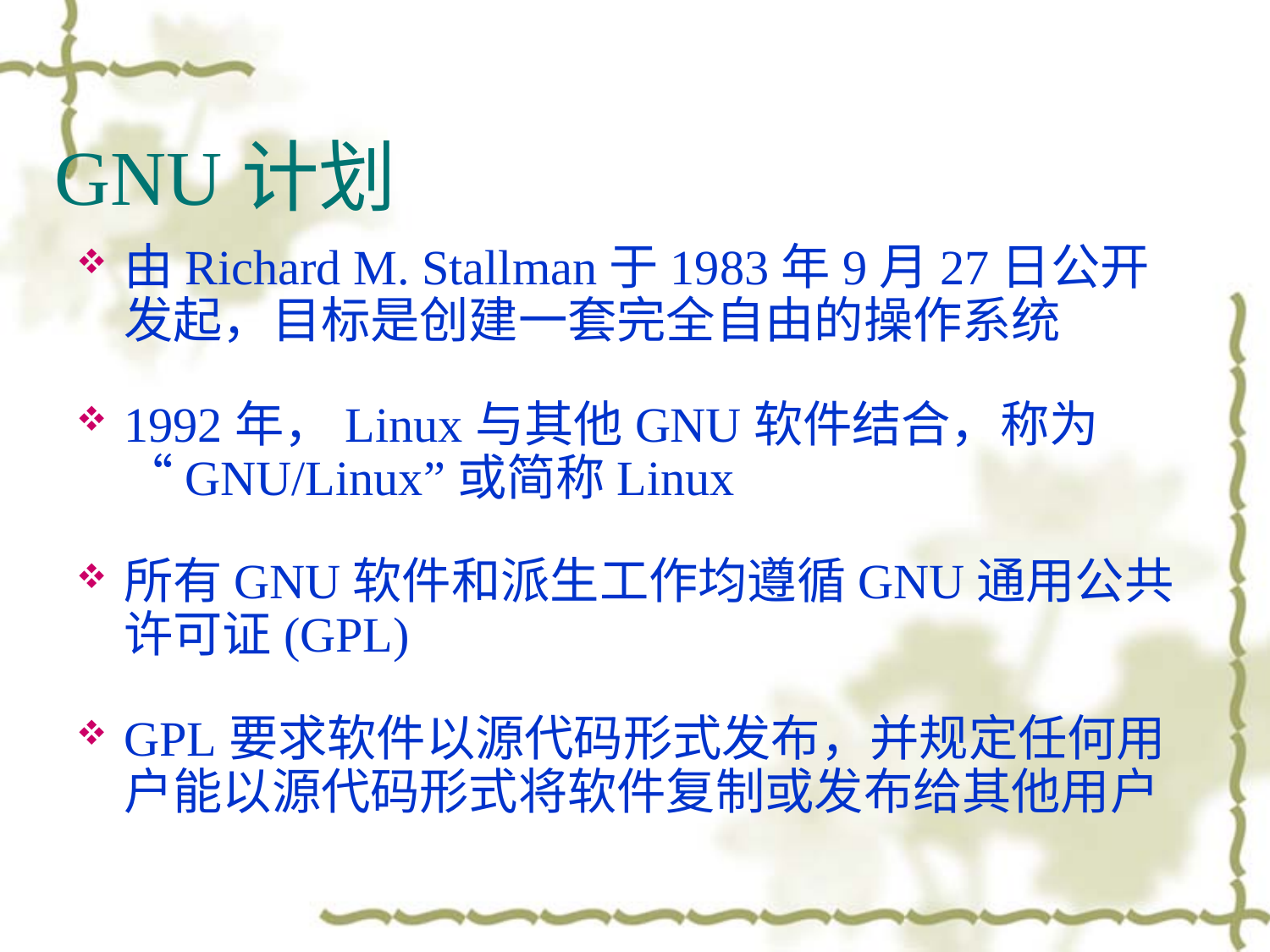

# GNU计划
由Richard M. Stallman于1983年9月27日公开发起，目标是创建一套完全自由的操作系统

1992年，Linux与其他GNU软件结合，称为“GNU/Linux”或简称Linux

所有GNU软件和派生工作均遵循GNU通用公共许可证(GPL)

GPL要求软件以源代码形式发布，并规定任何用户能以源代码形式将软件复制或发布给其他用户